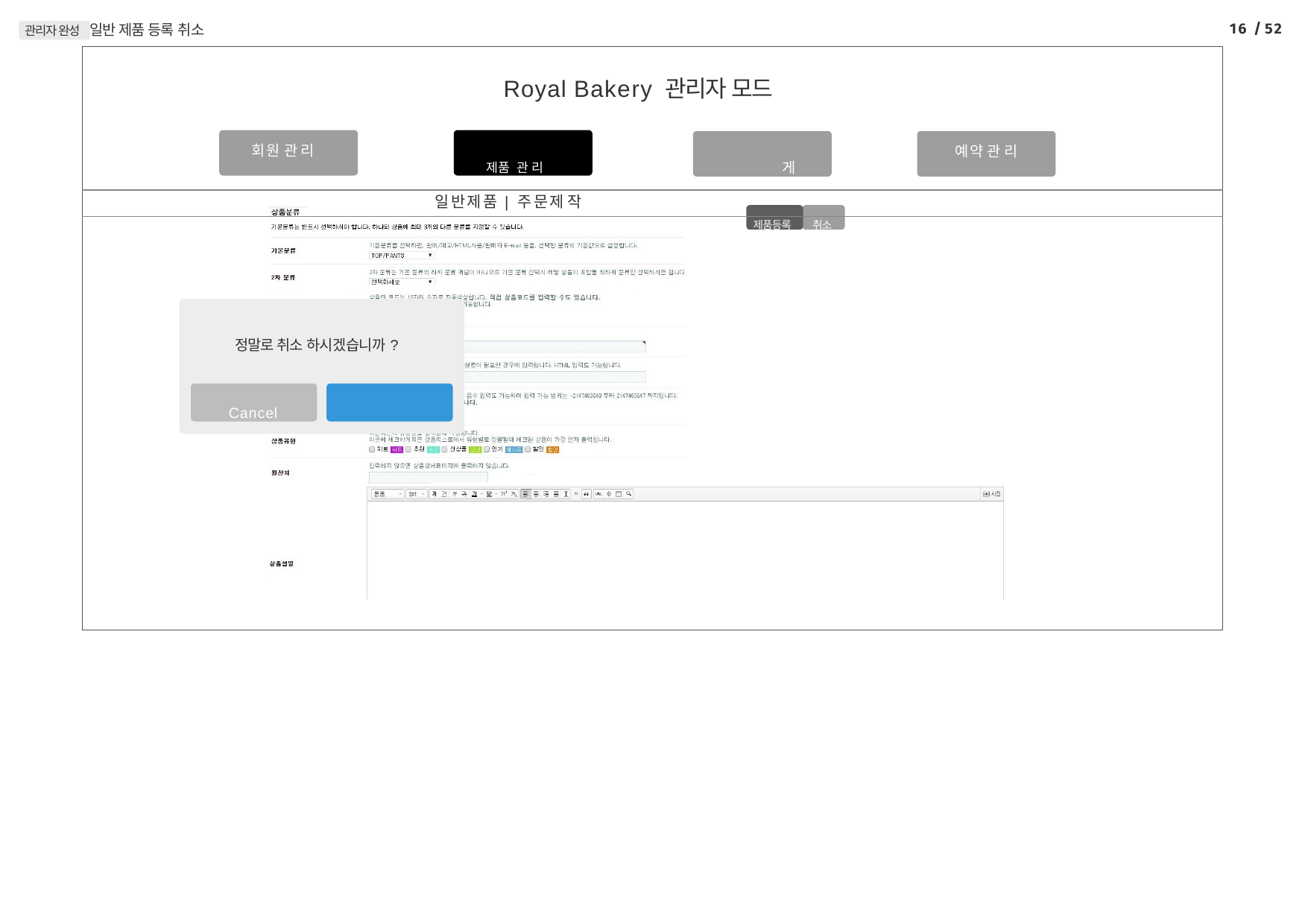

16 / 52
관리자 완성    일반 제품 등록 취소
| 회 원 관 리 | Royal Bakery 관리자 모드 제 품 관 리 게 시 판 관 리 |  | 예 약 관 리 |
| --- | --- | --- | --- |
|  | 일 반 제 품 | 주 문 제 작 |  |  |
|  |  | 제품등록 | 취소 |
| 정말로 취소 하시겠습니까? |  |  |  |
| Cancel OK |  |  |  |